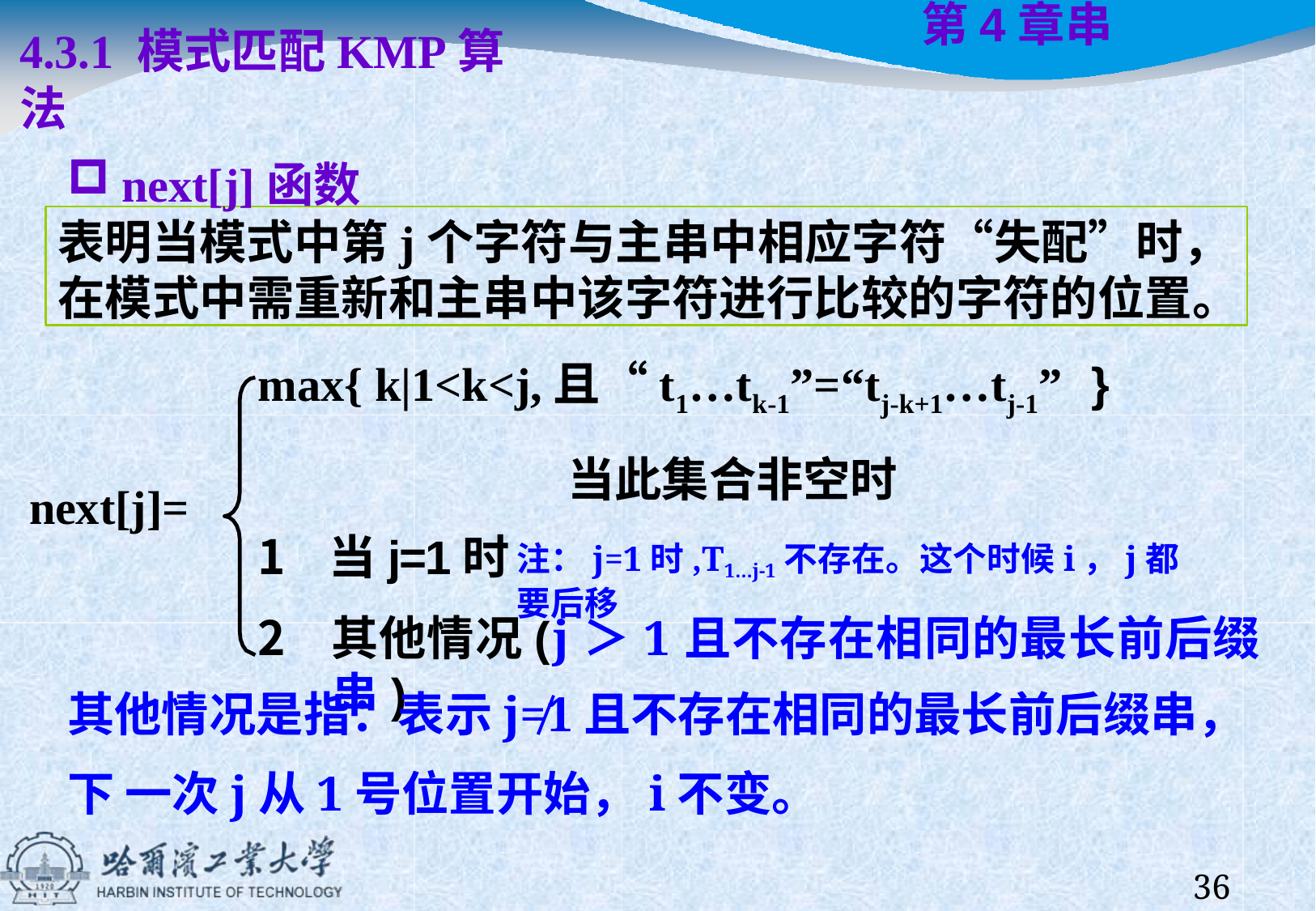

4.3.1 模式匹配KMP算法
next[j]函数
# 第4章	串
表明当模式中第j个字符与主串中相应字符“失配”时，  在模式中需重新和主串中该字符进行比较的字符的位置。
max{ k|1<k<j,且“t1…tk-1”=“tj-k+1…tj-1”	}
当此集合非空时

next[j]=
当j=1时
其他情况(j＞1且不存在相同的最长前后缀串)
注：j=1时,T1…j-1不存在。这个时候i，j都要后移
其他情况是指：表示j≠1且不存在相同的最长前后缀串，下 一次j从1号位置开始，i不变。
36